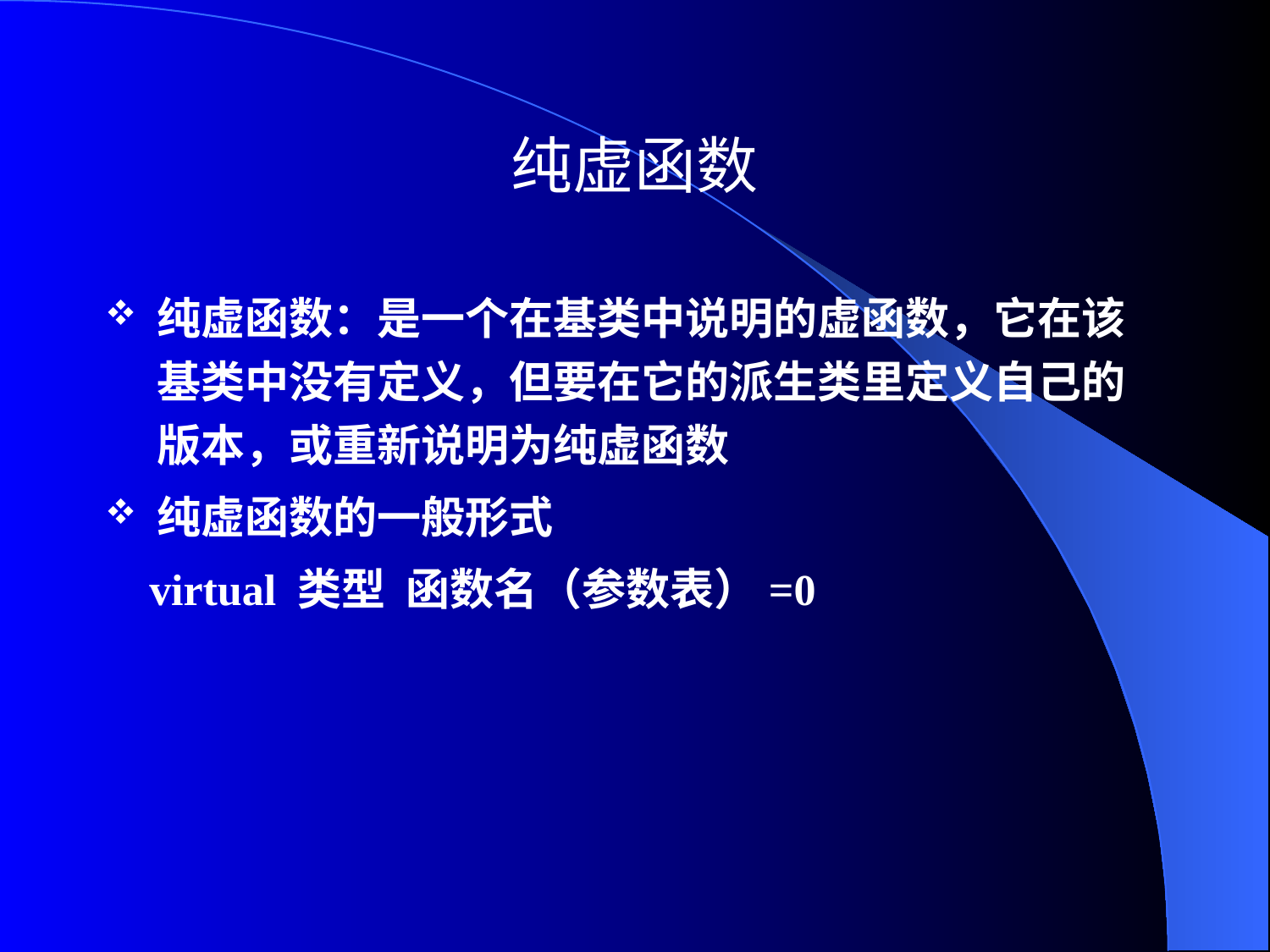

# 纯虚函数
纯虚函数：是一个在基类中说明的虚函数，它在该基类中没有定义，但要在它的派生类里定义自己的版本，或重新说明为纯虚函数
纯虚函数的一般形式
    virtual 类型  函数名（参数表）=0